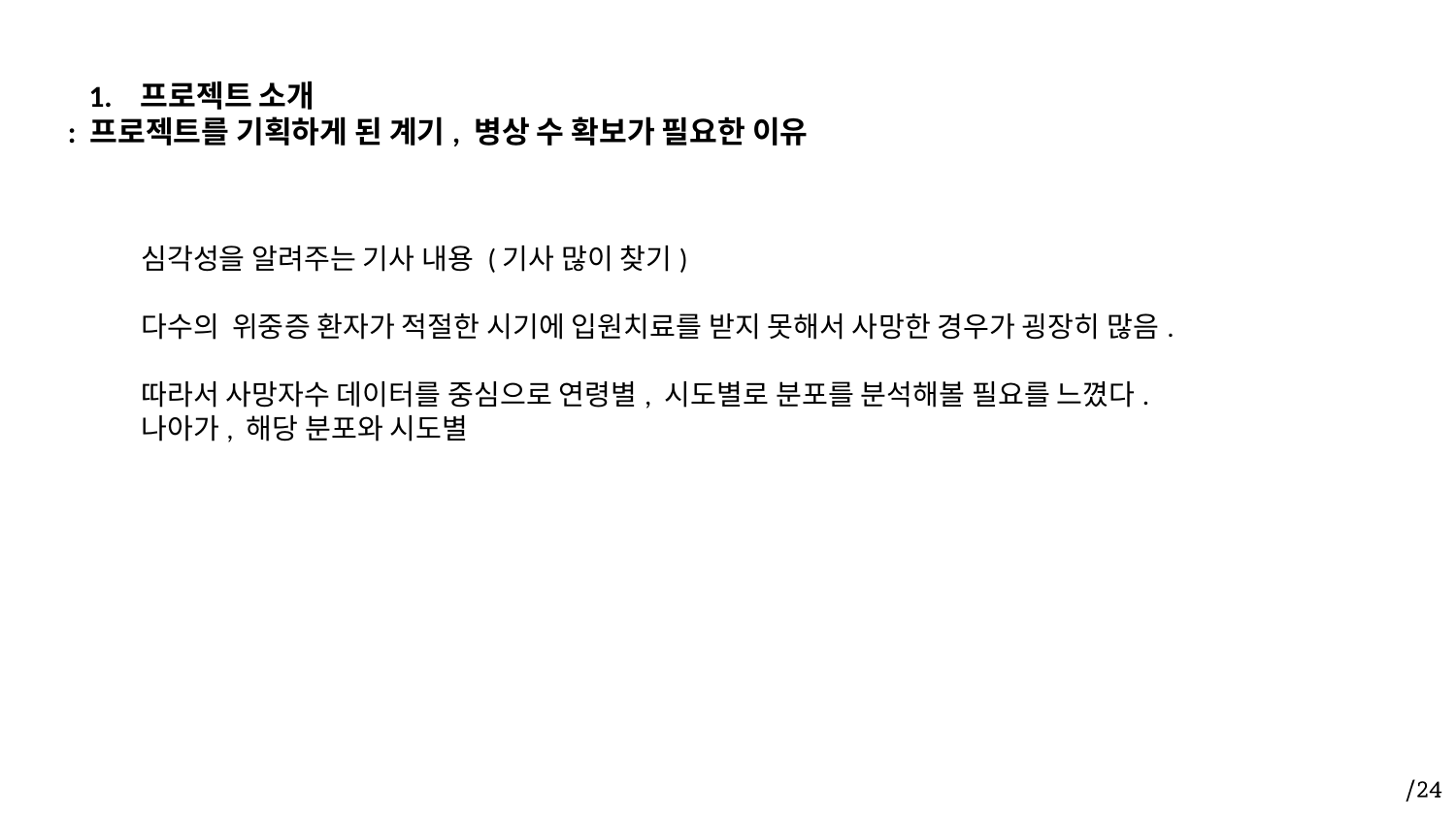

프로젝트 소개
: 프로젝트를 기획하게 된 계기, 병상 수 확보가 필요한 이유
심각성을 알려주는 기사 내용 (기사 많이 찾기)

다수의  위중증 환자가 적절한 시기에 입원치료를 받지 못해서 사망한 경우가 굉장히 많음.

따라서 사망자수 데이터를 중심으로 연령별, 시도별로 분포를 분석해볼 필요를 느꼈다.
나아가, 해당 분포와 시도별